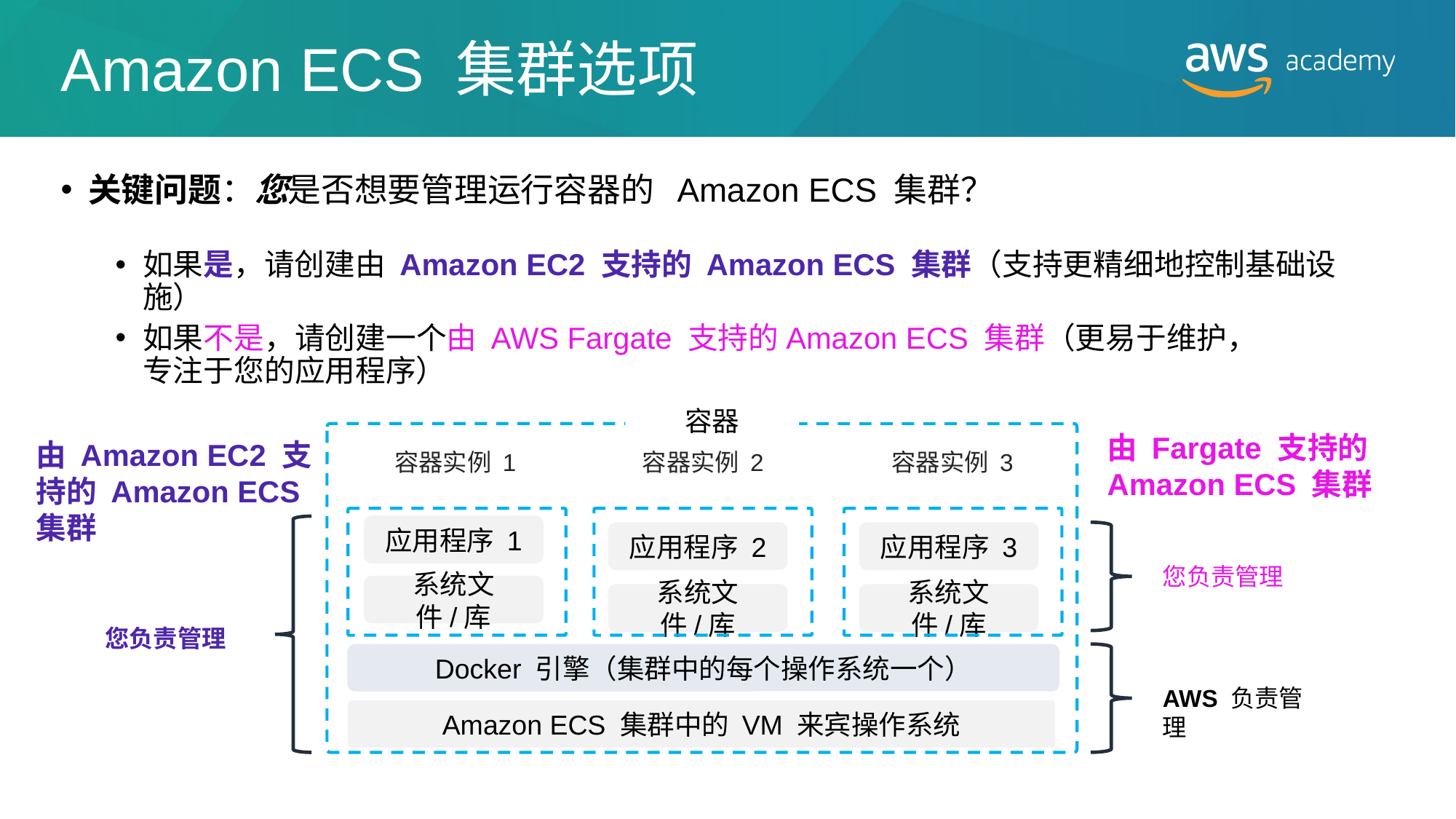

# Amazon ECS 集群选项
关键问题：您是否想要管理运行容器的  Amazon ECS 集群？

如果是，请创建由 Amazon EC2 支持的 Amazon ECS 集群（支持更精细地控制基础设施）
如果不是，请创建一个由 AWS Fargate 支持的Amazon ECS 集群（更易于维护，
专注于您的应用程序）
容器

由 Fargate 支持的 Amazon ECS 集群
由 Amazon EC2 支持的 Amazon ECS 集群
容器实例 1
容器实例 2
容器实例 3

应用程序 1

应用程序 2
应用程序 3

您负责管理
系统文件/库
系统文件/库
系统文件/库
您负责管理

Docker 引擎（集群中的每个操作系统一个）
AWS 负责管理
Amazon ECS 集群中的 VM 来宾操作系统